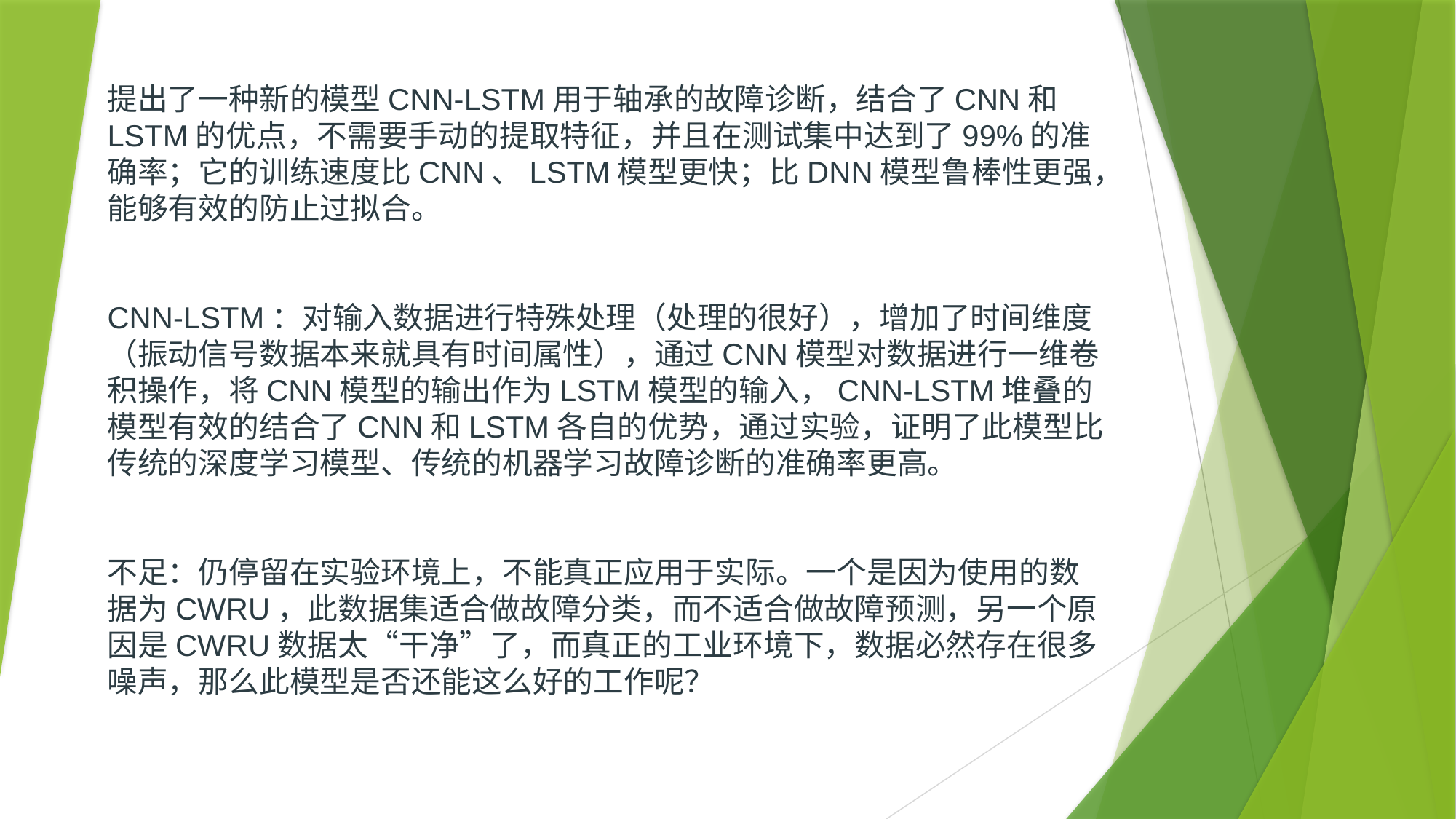

# 提出了一种新的模型CNN-LSTM用于轴承的故障诊断，结合了CNN和LSTM的优点，不需要手动的提取特征，并且在测试集中达到了99%的准确率；它的训练速度比CNN、LSTM模型更快；比DNN模型鲁棒性更强，能够有效的防止过拟合。 CNN-LSTM：对输入数据进行特殊处理（处理的很好），增加了时间维度（振动信号数据本来就具有时间属性），通过CNN模型对数据进行一维卷积操作，将CNN模型的输出作为LSTM模型的输入，CNN-LSTM堆叠的模型有效的结合了CNN和LSTM各自的优势，通过实验，证明了此模型比传统的深度学习模型、传统的机器学习故障诊断的准确率更高。 不足：仍停留在实验环境上，不能真正应用于实际。一个是因为使用的数据为CWRU，此数据集适合做故障分类，而不适合做故障预测，另一个原因是CWRU数据太“干净”了，而真正的工业环境下，数据必然存在很多噪声，那么此模型是否还能这么好的工作呢？